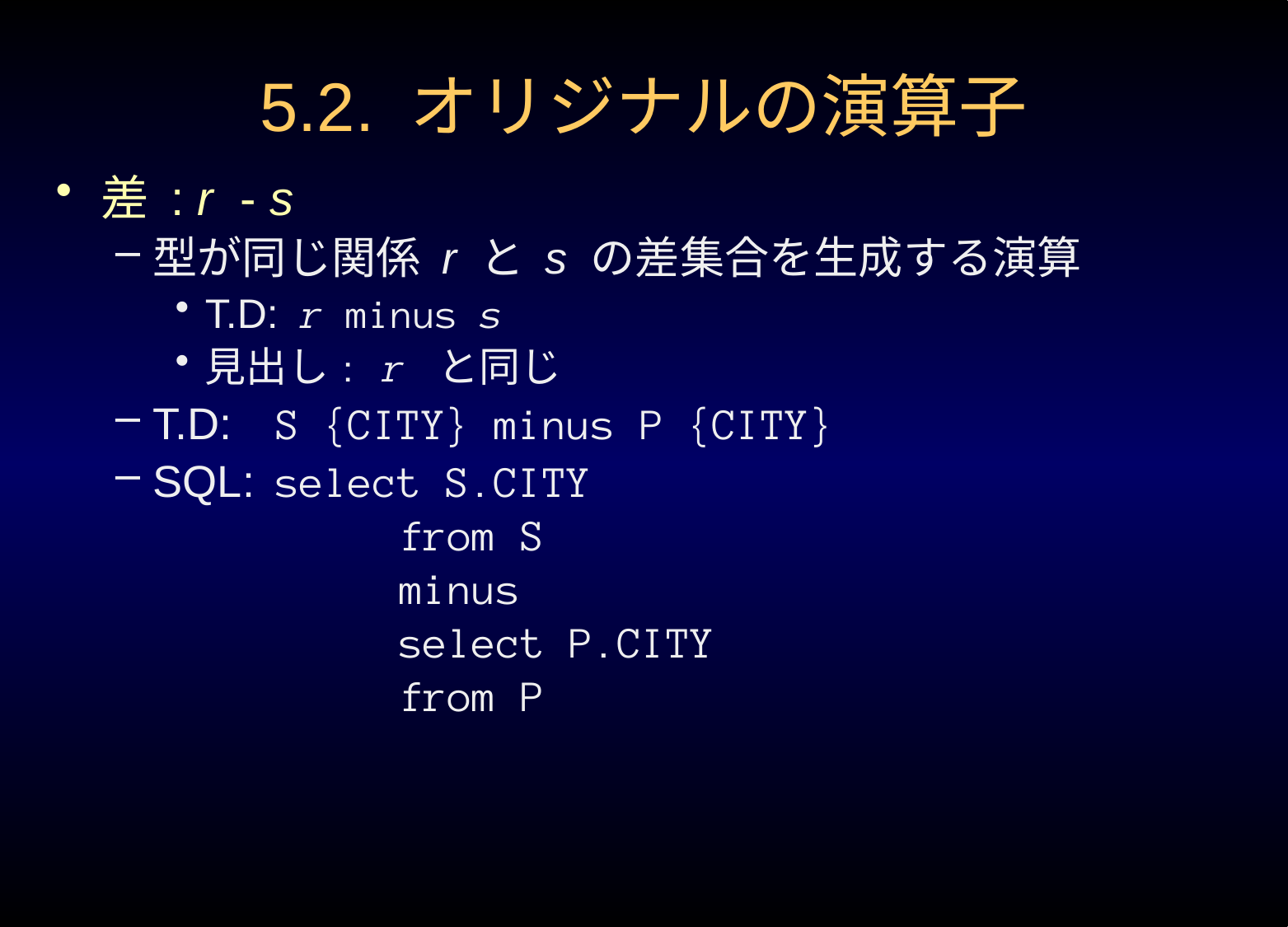

# 5.2. オリジナルの演算子
差 : r  - s
型が同じ関係 r と s の差集合を生成する演算
T.D:  r minus s
見出し: r と同じ
T.D:	S {CITY} minus P {CITY}
SQL:	select S.CITY
		from S
		minus
		select P.CITY
		from P